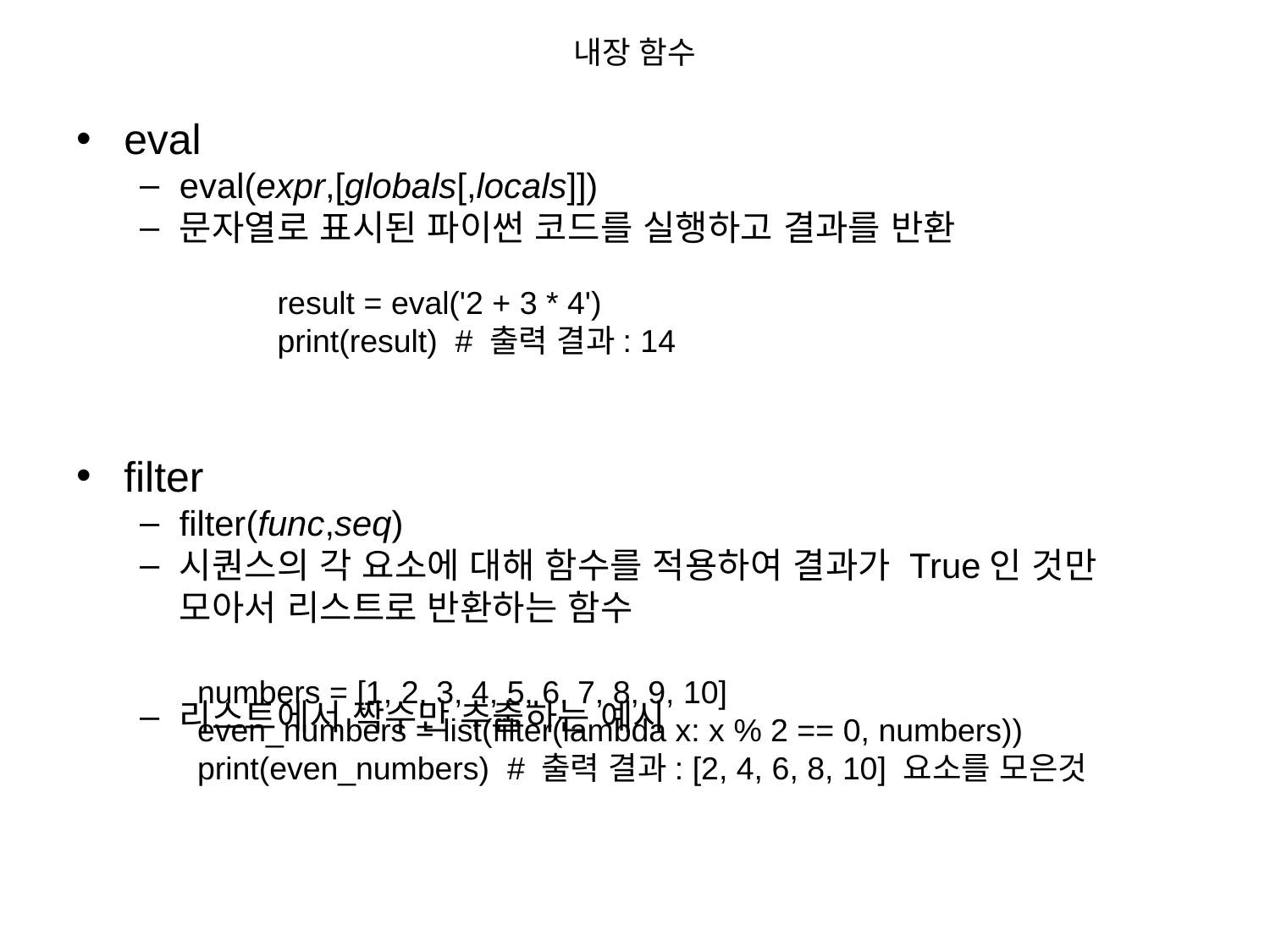

# 내장 함수
eval
eval(expr,[globals[,locals]])
문자열로 표시된 파이썬 코드를 실행하고 결과를 반환

filter
filter(func,seq)
시퀀스의 각 요소에 대해 함수를 적용하여 결과가 True인 것만 모아서 리스트로 반환하는 함수

리스트에서 짝수만 추출하는 예시

result = eval('2 + 3 * 4')
print(result)  # 출력 결과: 14
numbers = [1, 2, 3, 4, 5, 6, 7, 8, 9, 10]
even_numbers = list(filter(lambda x: x % 2 == 0, numbers))
print(even_numbers)  # 출력 결과: [2, 4, 6, 8, 10] 요소를 모은것